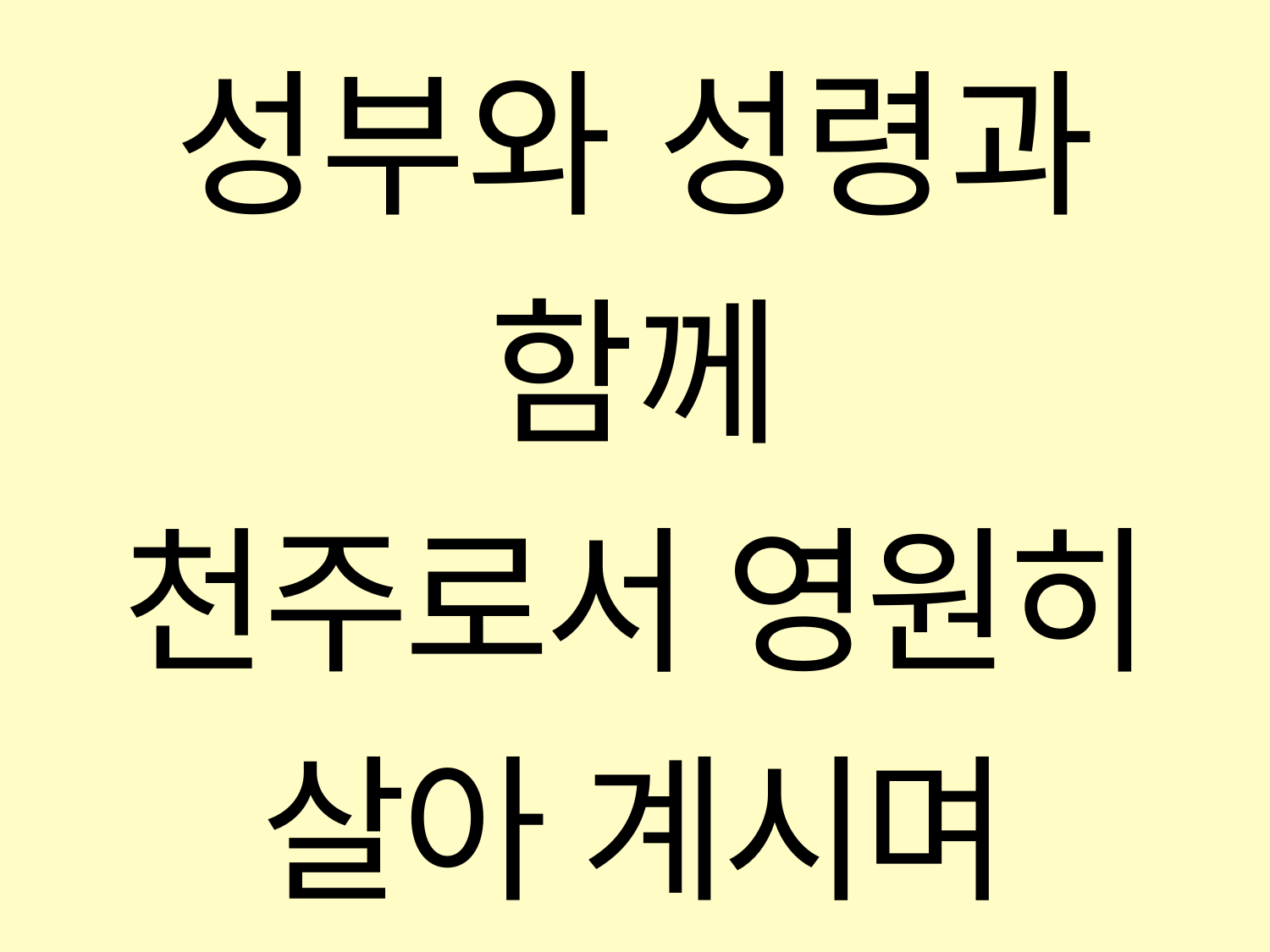

성부와 성령과 함께
천주로서 영원히 살아 계시며
다스리시는 성자